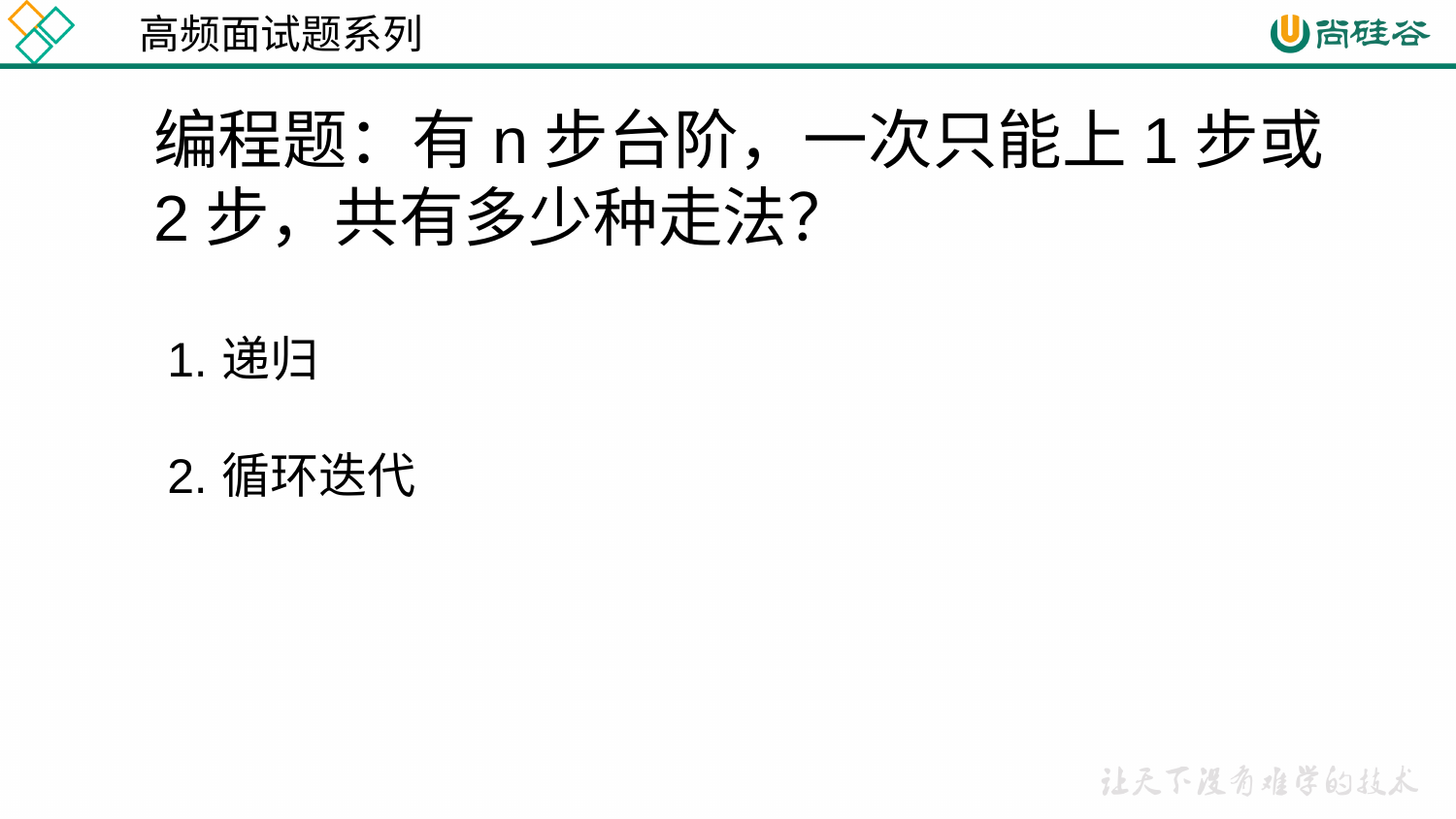

高频面试题系列
编程题：有n步台阶，一次只能上1步或2步，共有多少种走法？
递归

循环迭代